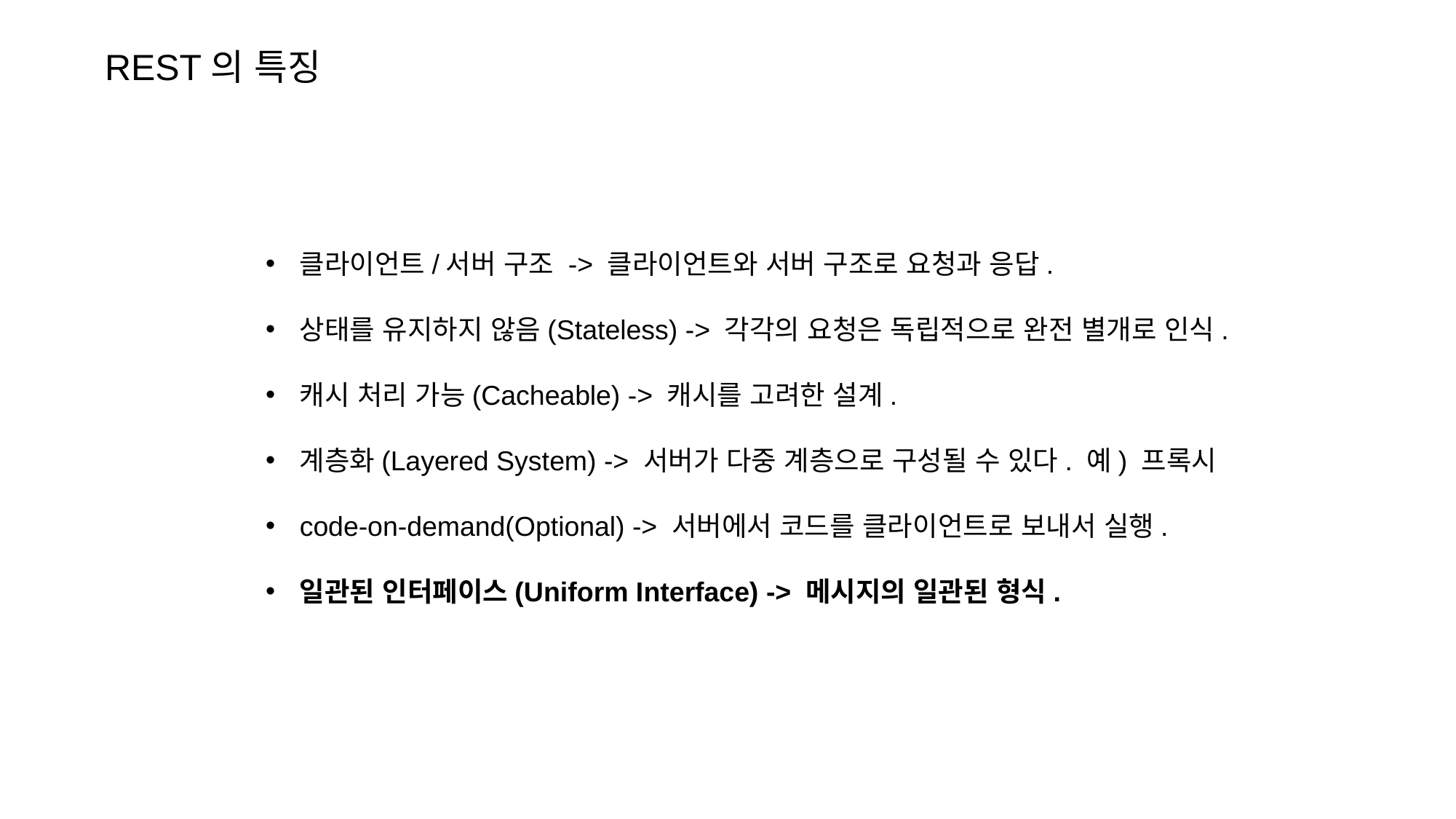

REST의 특징
클라이언트/서버 구조 -> 클라이언트와 서버 구조로 요청과 응답.

상태를 유지하지 않음(Stateless) -> 각각의 요청은 독립적으로 완전 별개로 인식.

캐시 처리 가능(Cacheable) -> 캐시를 고려한 설계.

계층화(Layered System) -> 서버가 다중 계층으로 구성될 수 있다. 예) 프록시

code-on-demand(Optional) -> 서버에서 코드를 클라이언트로 보내서 실행.

일관된 인터페이스(Uniform Interface) -> 메시지의 일관된 형식.